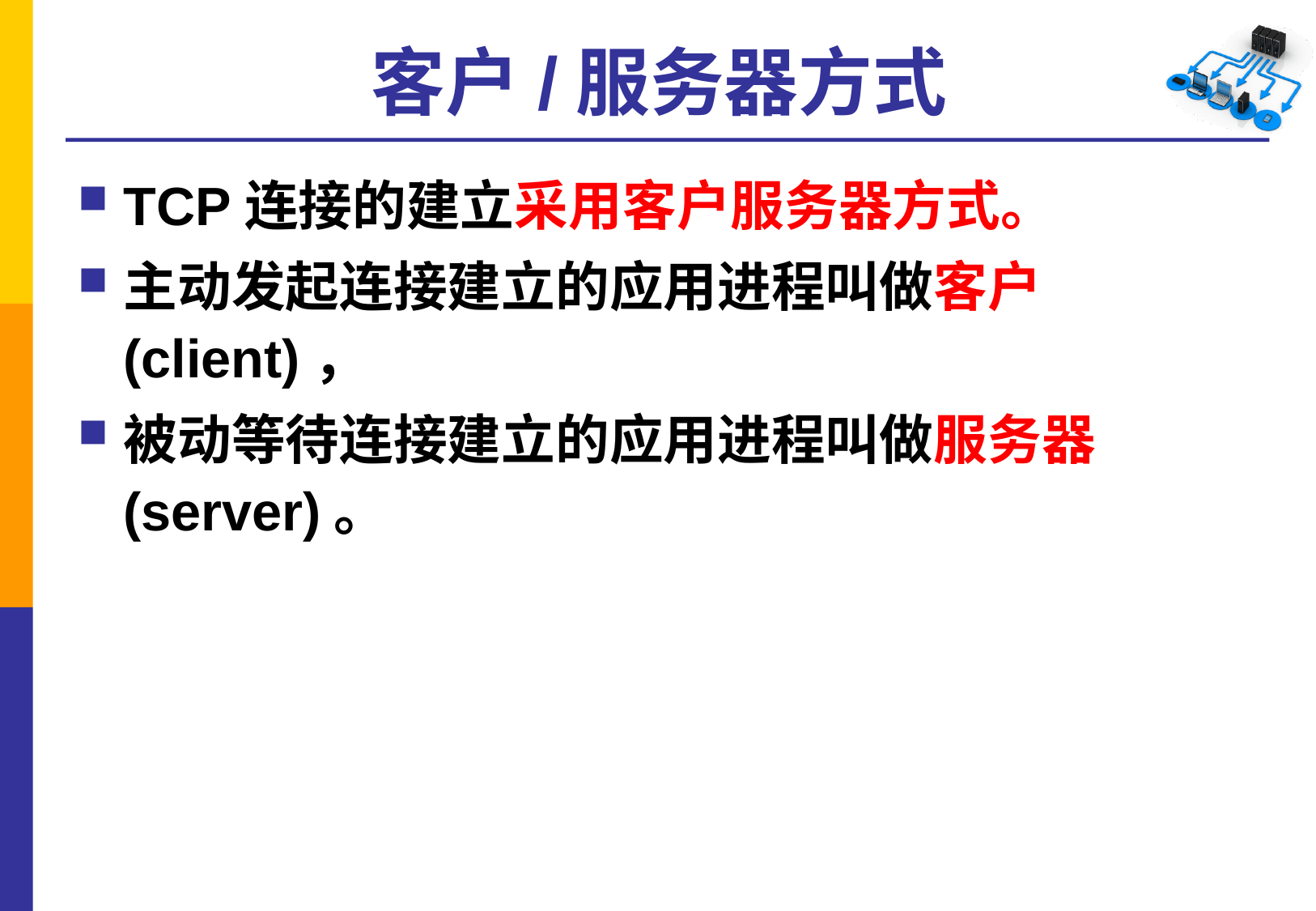

# 客户/服务器方式
TCP连接的建立采用客户服务器方式。
主动发起连接建立的应用进程叫做客户(client)，
被动等待连接建立的应用进程叫做服务器(server)。